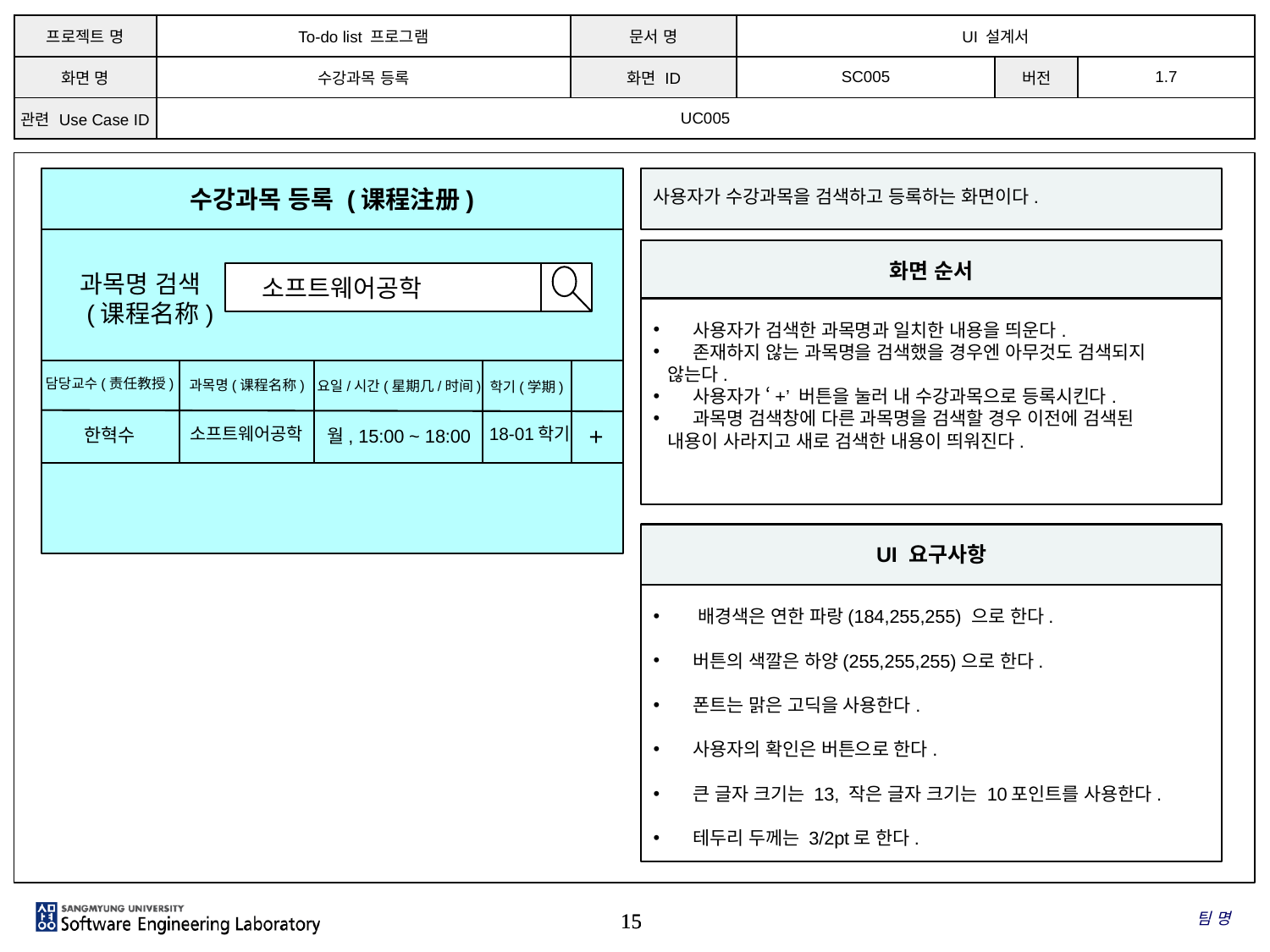

| 프로젝트 명 | To-do list 프로그램 | 문서 명 | UI 설계서 |  |  |
| --- | --- | --- | --- | --- | --- |
| 화면 명 | 수강과목 등록 | 화면 ID | SC005 | 버전 | 1.7 |
| 관련 Use Case ID | UC005 |  |  |  |  |

사용자가 수강과목을 검색하고 등록하는 화면이다.
수강과목 등록 (课程注册)

화면 순서
 사용자가 검색한 과목명과 일치한 내용을 띄운다.
 존재하지 않는 과목명을 검색했을 경우엔 아무것도 검색되지
  않는다.
 사용자가 ‘+’ 버튼을 눌러 내 수강과목으로 등록시킨다.
 과목명 검색창에 다른 과목명을 검색할 경우 이전에 검색된
  내용이 사라지고 새로 검색한 내용이 띄워진다.
과목명 검색
 (课程名称)
소프트웨어공학

담당교수(责任教授)
과목명(课程名称)
요일/시간(星期几/时间)
학기(学期)
+
소프트웨어공학
18-01학기
한혁수
월, 15:00 ~ 18:00

UI 요구사항
  배경색은 연한 파랑(184,255,255) 으로 한다.

 버튼의 색깔은 하양(255,255,255)으로 한다.

 폰트는 맑은 고딕을 사용한다.

 사용자의 확인은 버튼으로 한다.

 큰 글자 크기는 13, 작은 글자 크기는 10포인트를 사용한다.

 테두리 두께는 3/2pt로 한다.

팀 명